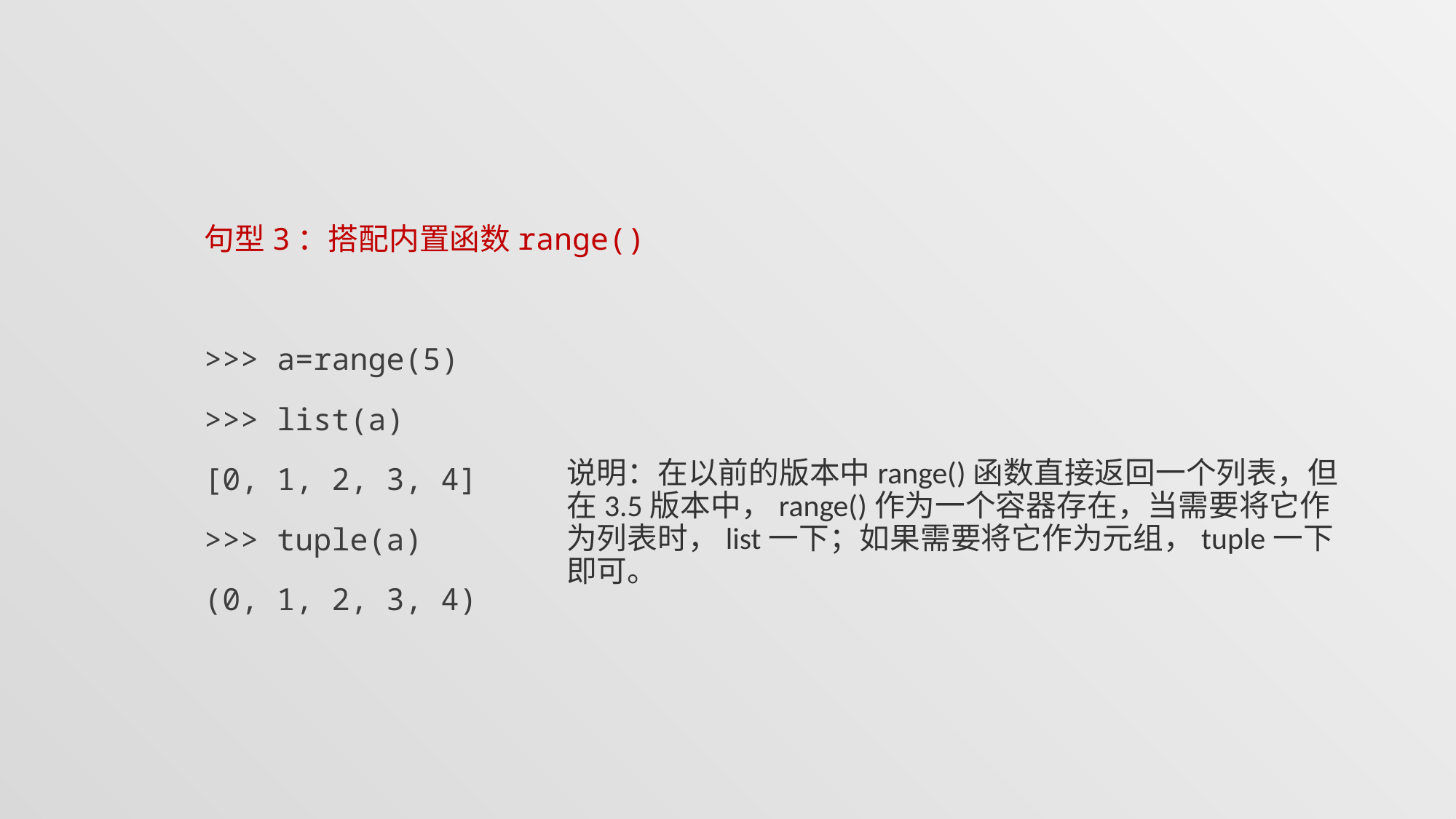

#
句型3：搭配内置函数range()

>>> a=range(5)
>>> list(a)
[0, 1, 2, 3, 4]
>>> tuple(a)
(0, 1, 2, 3, 4)

说明：在以前的版本中range()函数直接返回一个列表，但在3.5版本中，range()作为一个容器存在，当需要将它作为列表时，list一下；如果需要将它作为元组，tuple一下即可。